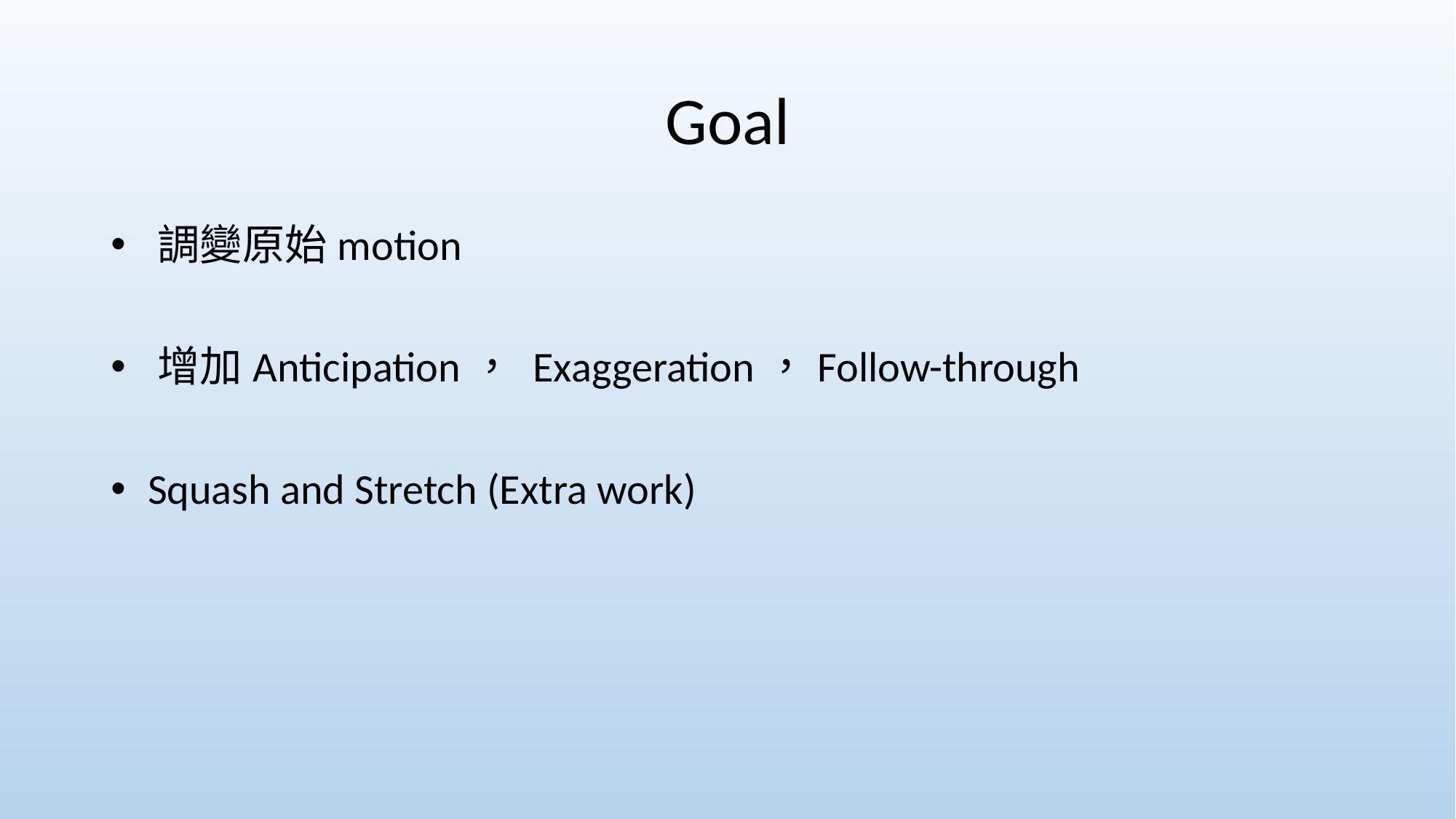

# Goal
 調變原始motion

 增加Anticipation， Exaggeration，Follow-through

 Squash and Stretch (Extra work)